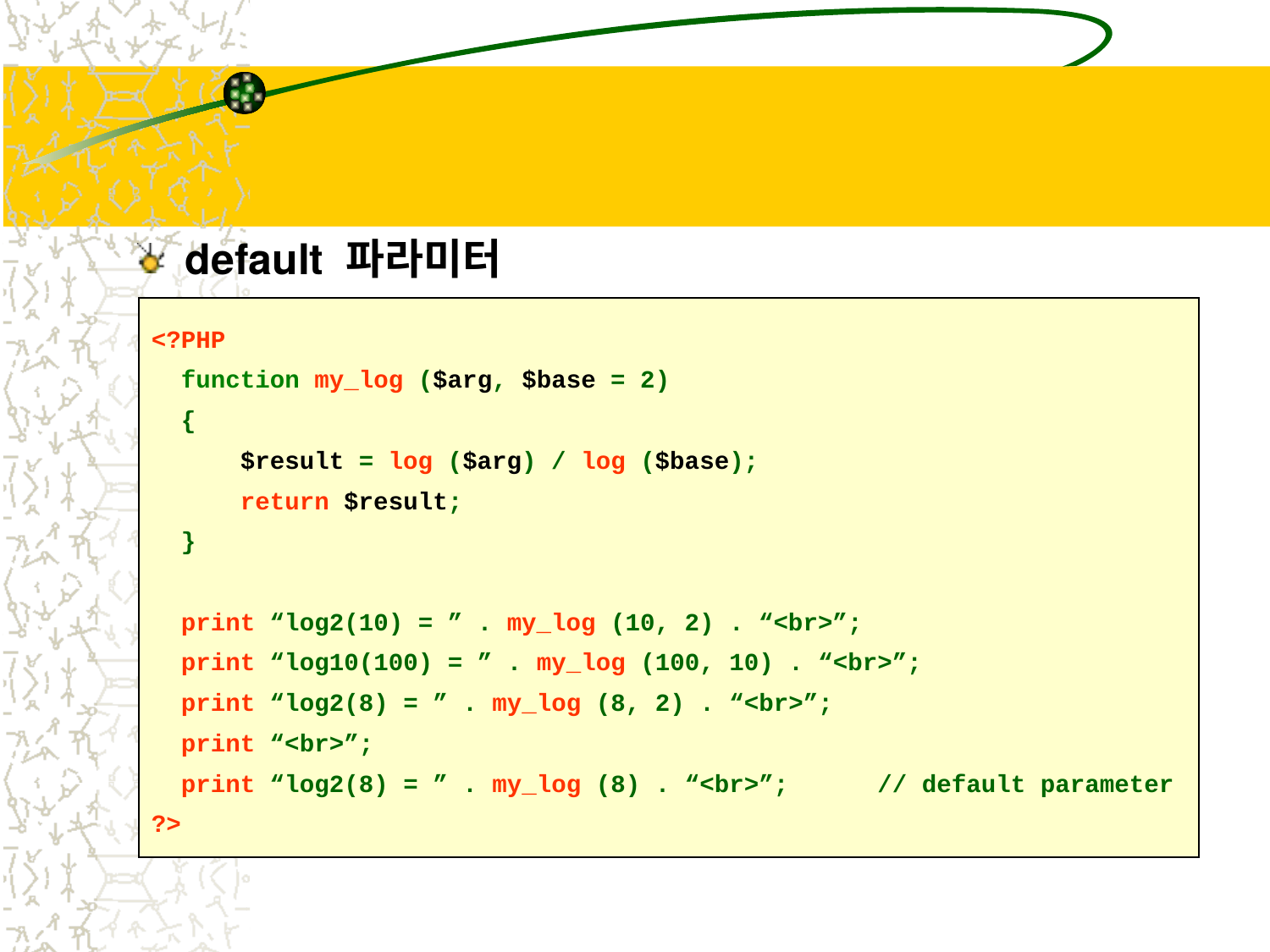

#
default 파라미터
<?PHP
  function my_log ($arg, $base = 2)
  {
      $result = log ($arg) / log ($base);
      return $result;
  }

  print “log2(10) = ” . my_log (10, 2) . “<br>”;
  print “log10(100) = ” . my_log (100, 10) . “<br>”;
  print “log2(8) = ” . my_log (8, 2) . “<br>”;
  print “<br>”;
  print “log2(8) = ” . my_log (8) . “<br>”;      // default parameter
?>